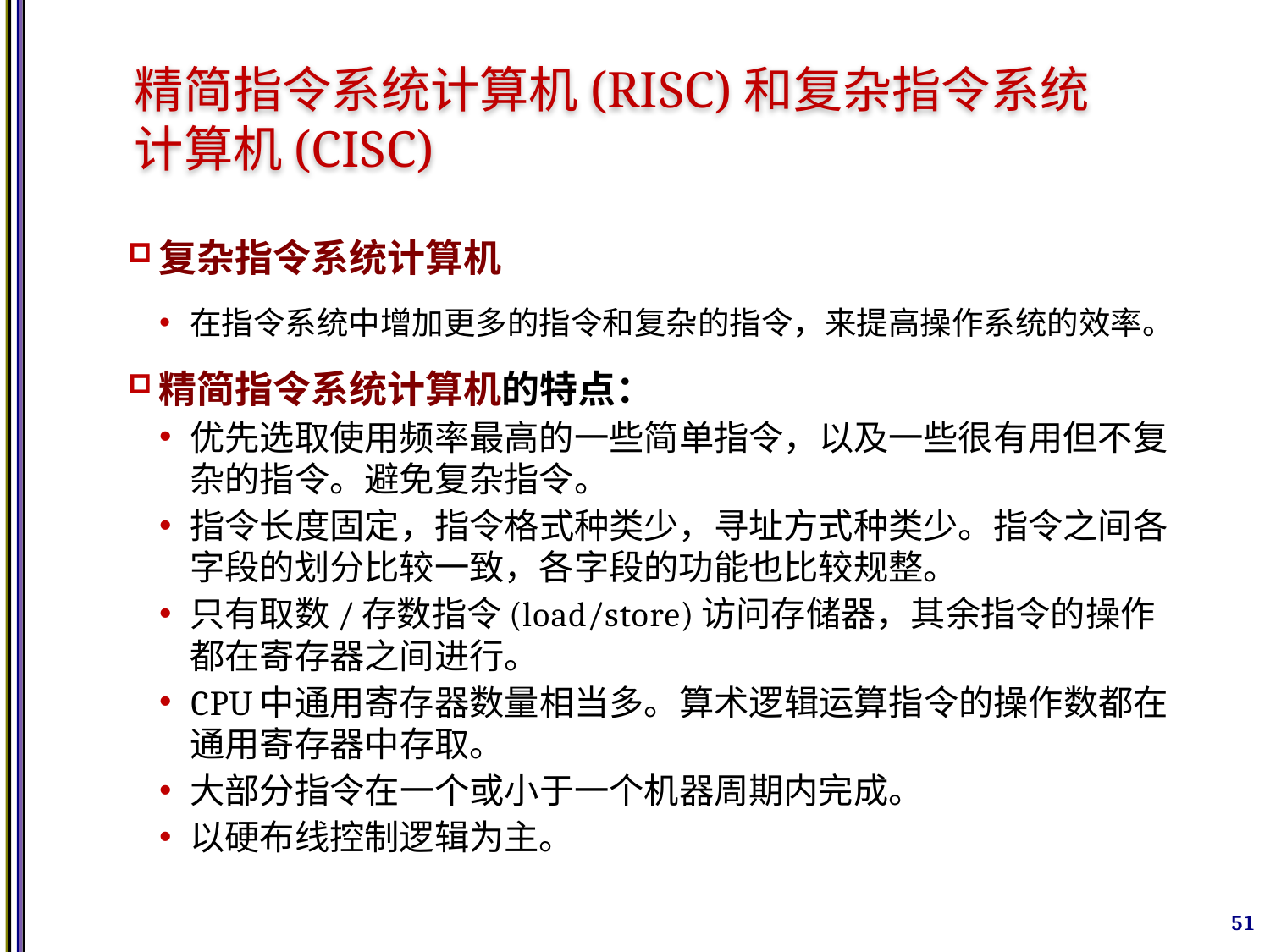

# 精简指令系统计算机(RISC)和复杂指令系统计算机(CISC)
复杂指令系统计算机
在指令系统中增加更多的指令和复杂的指令，来提高操作系统的效率。
精简指令系统计算机的特点：
优先选取使用频率最高的一些简单指令，以及一些很有用但不复杂的指令。避免复杂指令。
指令长度固定，指令格式种类少，寻址方式种类少。指令之间各字段的划分比较一致，各字段的功能也比较规整。
只有取数/存数指令(load/store)访问存储器，其余指令的操作都在寄存器之间进行。
CPU中通用寄存器数量相当多。算术逻辑运算指令的操作数都在通用寄存器中存取。
大部分指令在一个或小于一个机器周期内完成。
以硬布线控制逻辑为主。

51